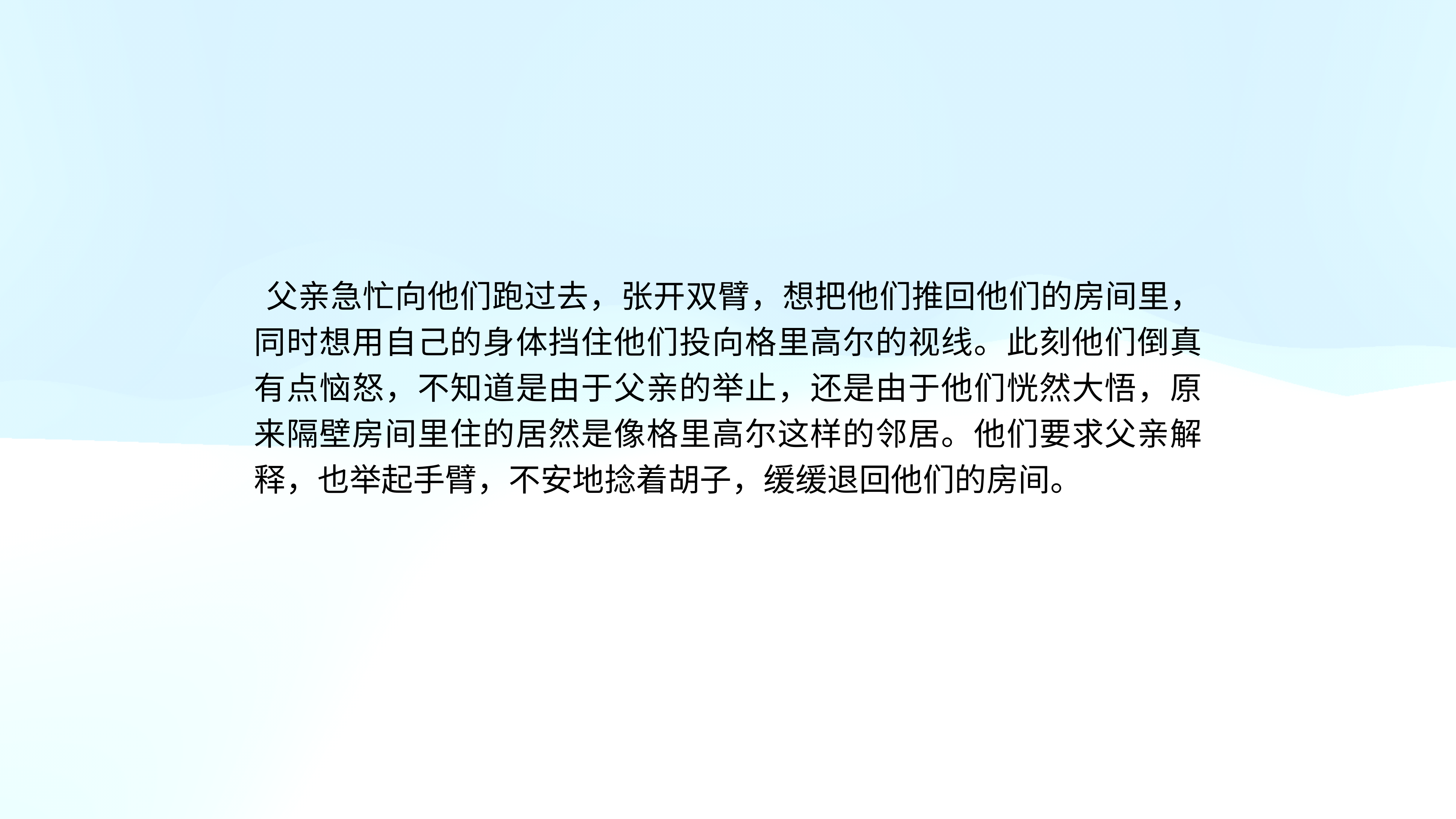

父亲急忙向他们跑过去，张开双臂，想把他们推回他们的房间里，同时想用自己的身体挡住他们投向格里高尔的视线。此刻他们倒真有点恼怒，不知道是由于父亲的举止，还是由于他们恍然大悟，原来隔壁房间里住的居然是像格里高尔这样的邻居。他们要求父亲解释，也举起手臂，不安地捻着胡子，缓缓退回他们的房间。